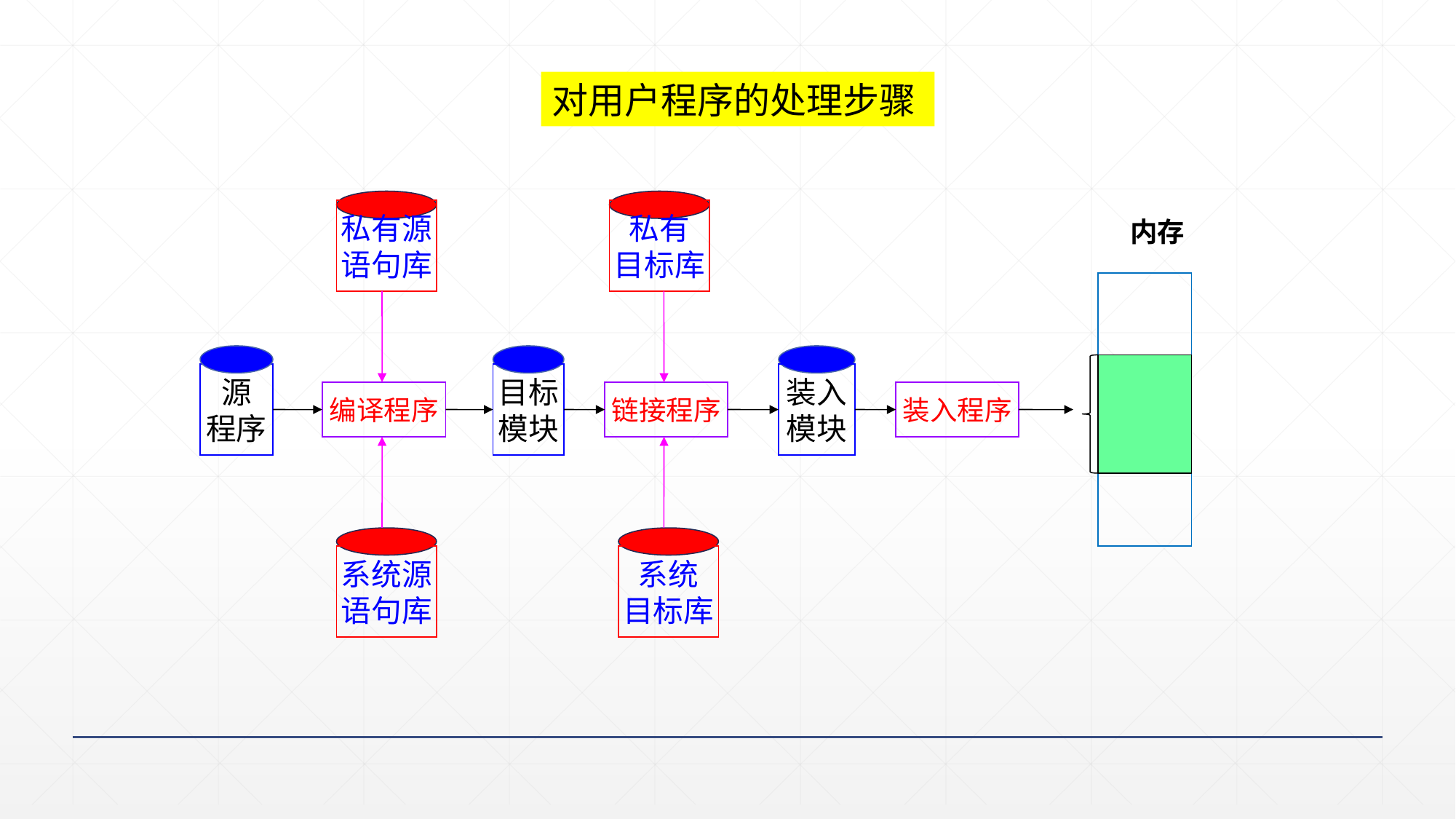

对用户程序的处理步骤

私有源
语句库

系统源
语句库

私有
目标库

系统
目标库

内存

源
程序

目标
模块

装入
模块

编译程序

链接程序

装入程序